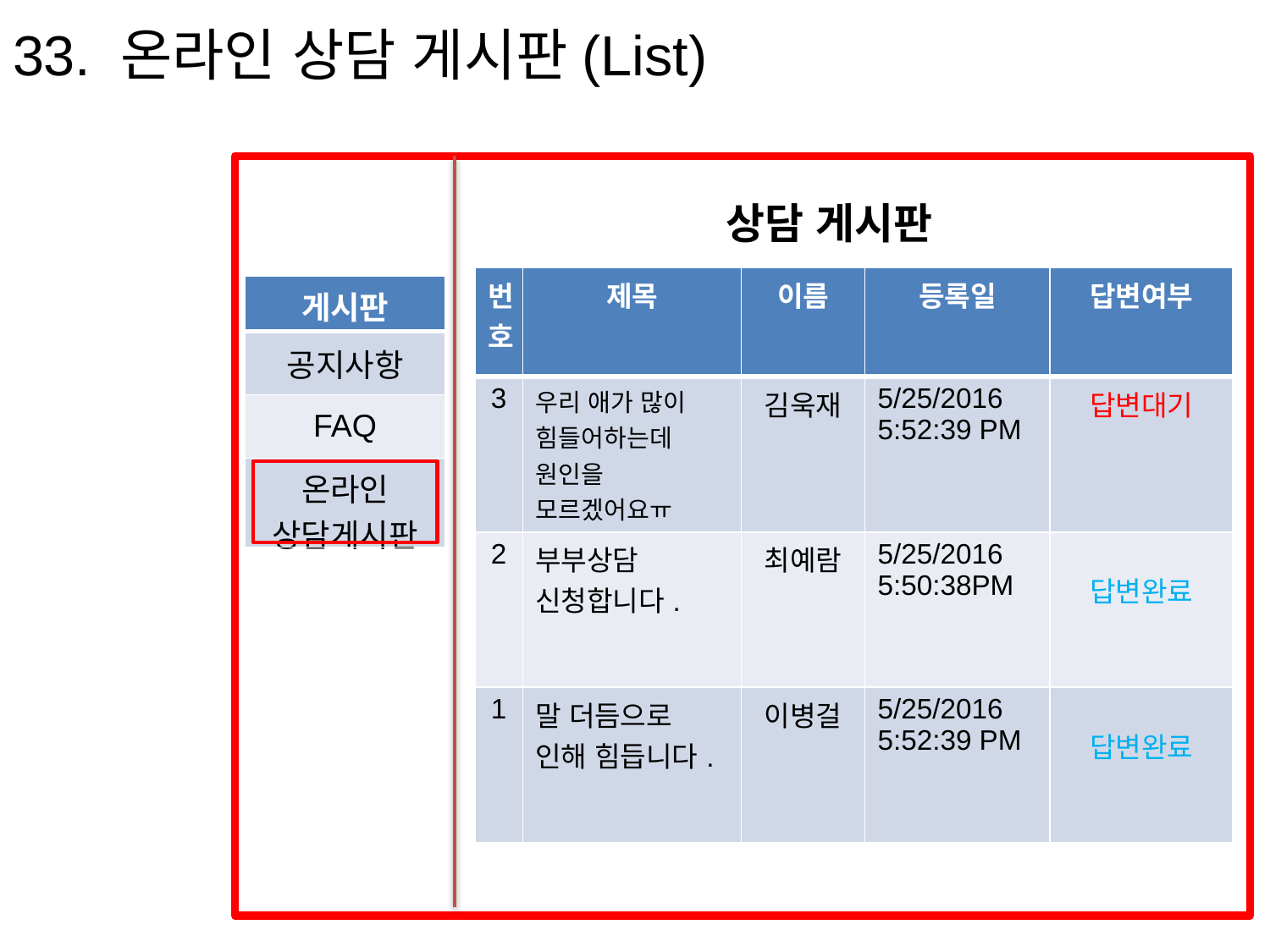

33. 온라인 상담 게시판(List)

상담 게시판
| 번호 | 제목 | 이름 | 등록일 | 답변여부 |
| --- | --- | --- | --- | --- |
| 3 | 우리 애가 많이 힘들어하는데 원인을 모르겠어요ㅠ | 김욱재 | 5/25/2016 5:52:39 PM | 답변대기 |
| 2 | 부부상담 신청합니다. | 최예람 | 5/25/2016 5:50:38PM | 답변완료 |
| 1 | 말 더듬으로 인해 힘듭니다. | 이병걸 | 5/25/2016 5:52:39 PM | 답변완료 |
| 게시판 |
| --- |
| 공지사항 |
| FAQ |
| 온라인 상담게시판 |

글쓰기